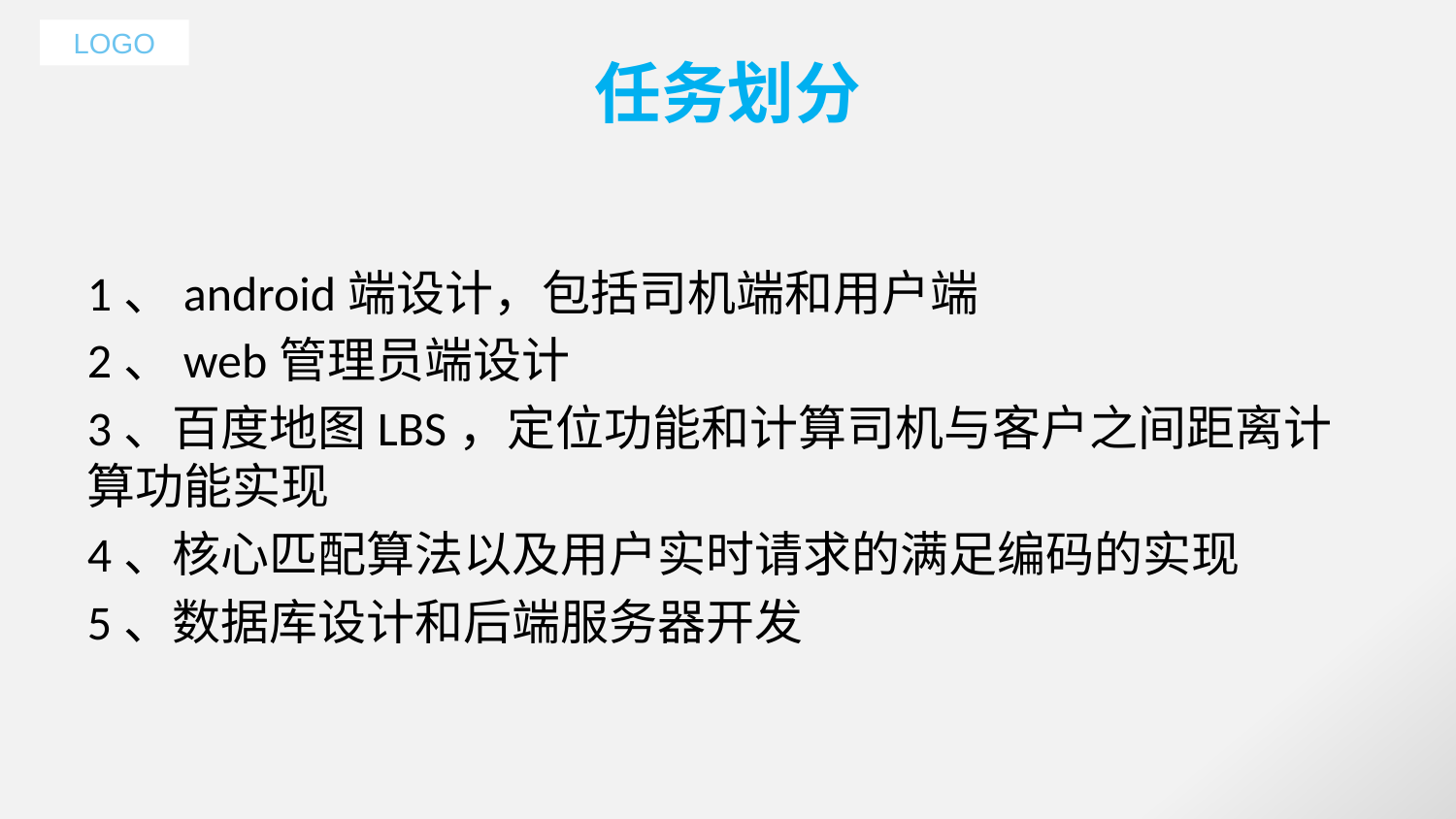

# 任务划分
1、android端设计，包括司机端和用户端
2、web管理员端设计
3、百度地图LBS，定位功能和计算司机与客户之间距离计算功能实现
4、核心匹配算法以及用户实时请求的满足编码的实现
5、数据库设计和后端服务器开发